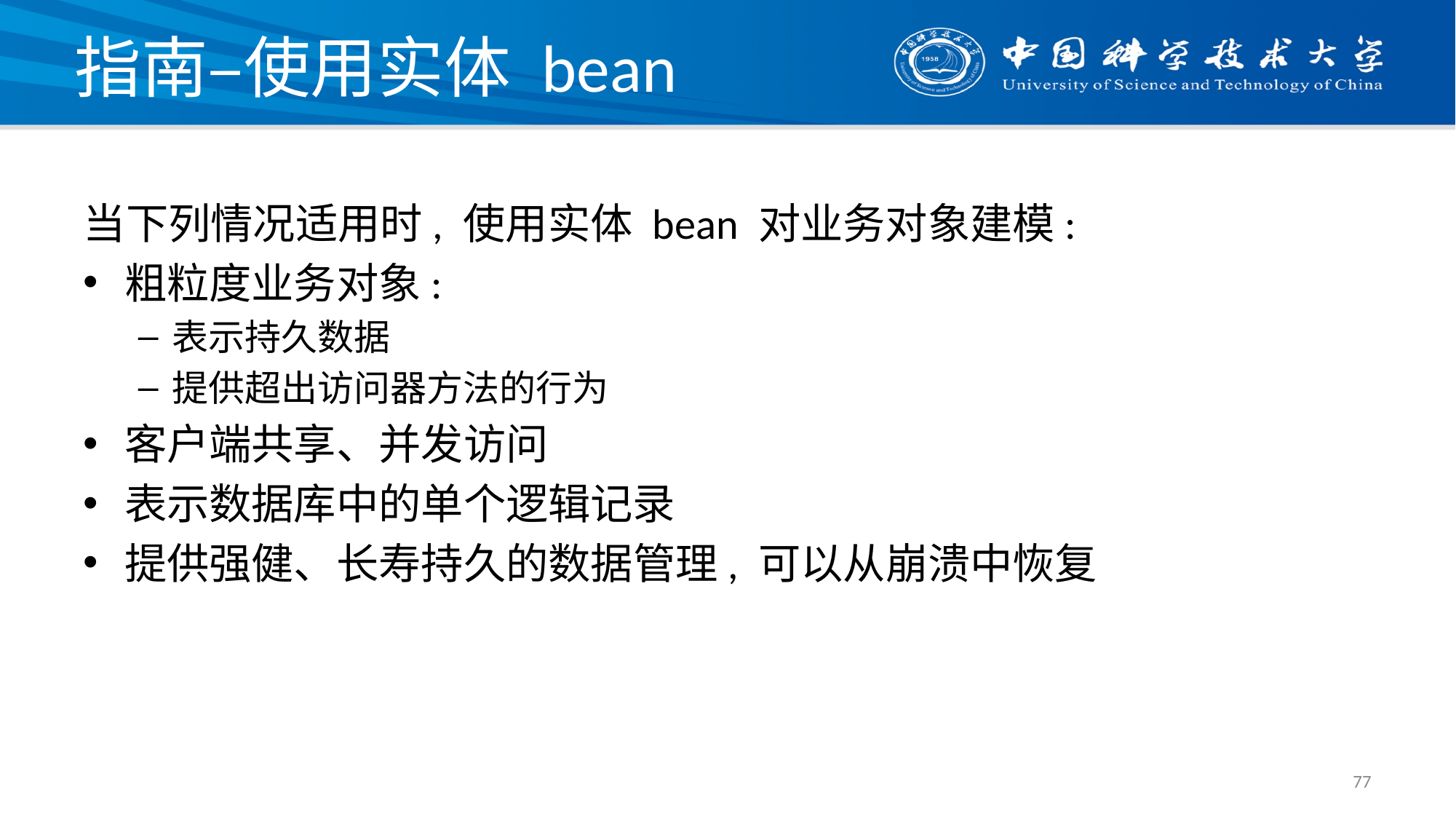

# 指南–使用实体 bean
当下列情况适用时, 使用实体 bean 对业务对象建模:
粗粒度业务对象:
表示持久数据
提供超出访问器方法的行为
客户端共享、并发访问
表示数据库中的单个逻辑记录
提供强健、长寿持久的数据管理, 可以从崩溃中恢复
77